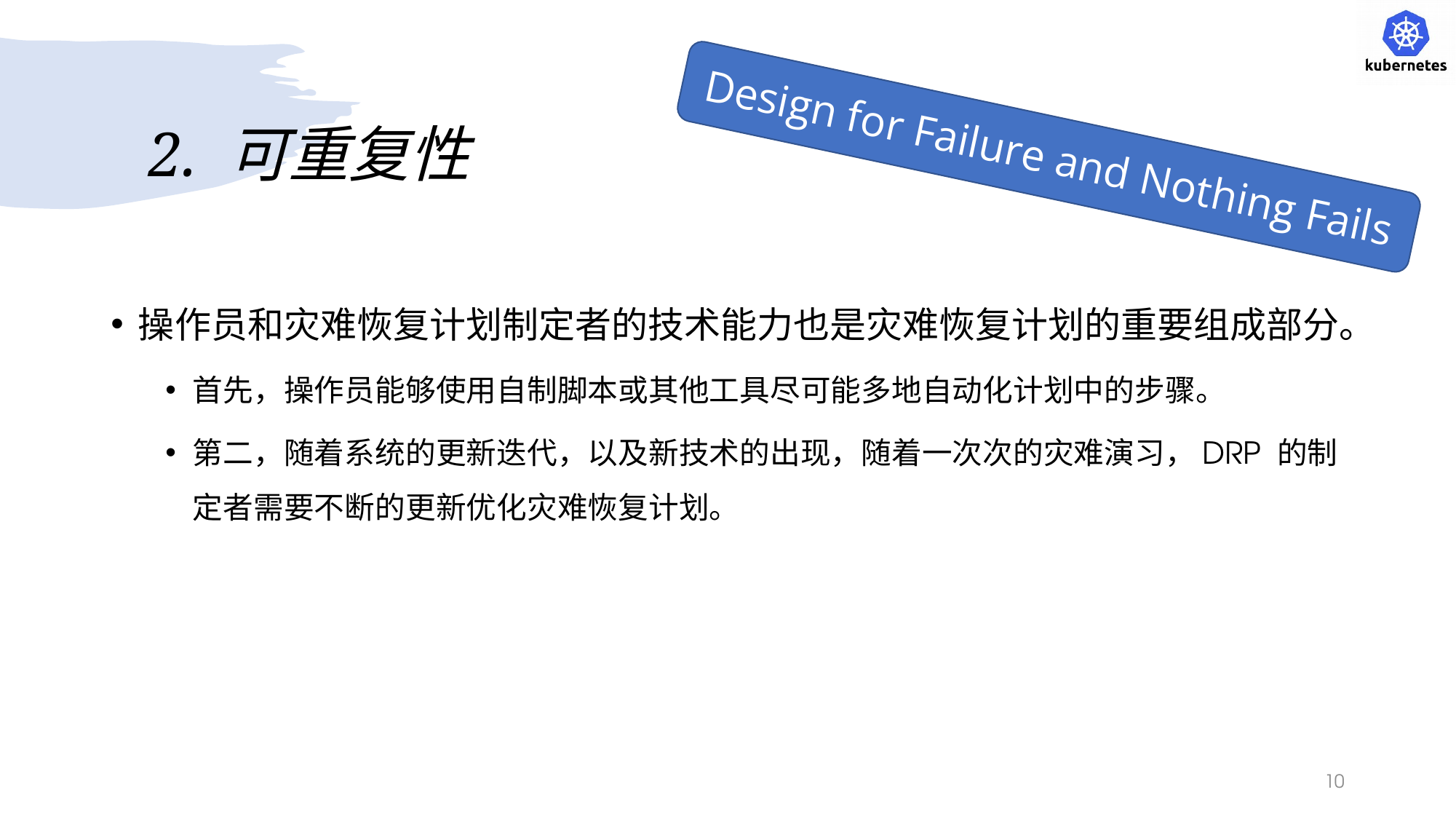

Design for Failure and Nothing Fails
# 2. 可重复性
操作员和灾难恢复计划制定者的技术能力也是灾难恢复计划的重要组成部分。
首先，操作员能够使用自制脚本或其他工具尽可能多地自动化计划中的步骤。
第二，随着系统的更新迭代，以及新技术的出现，随着一次次的灾难演习，DRP 的制定者需要不断的更新优化灾难恢复计划。

10